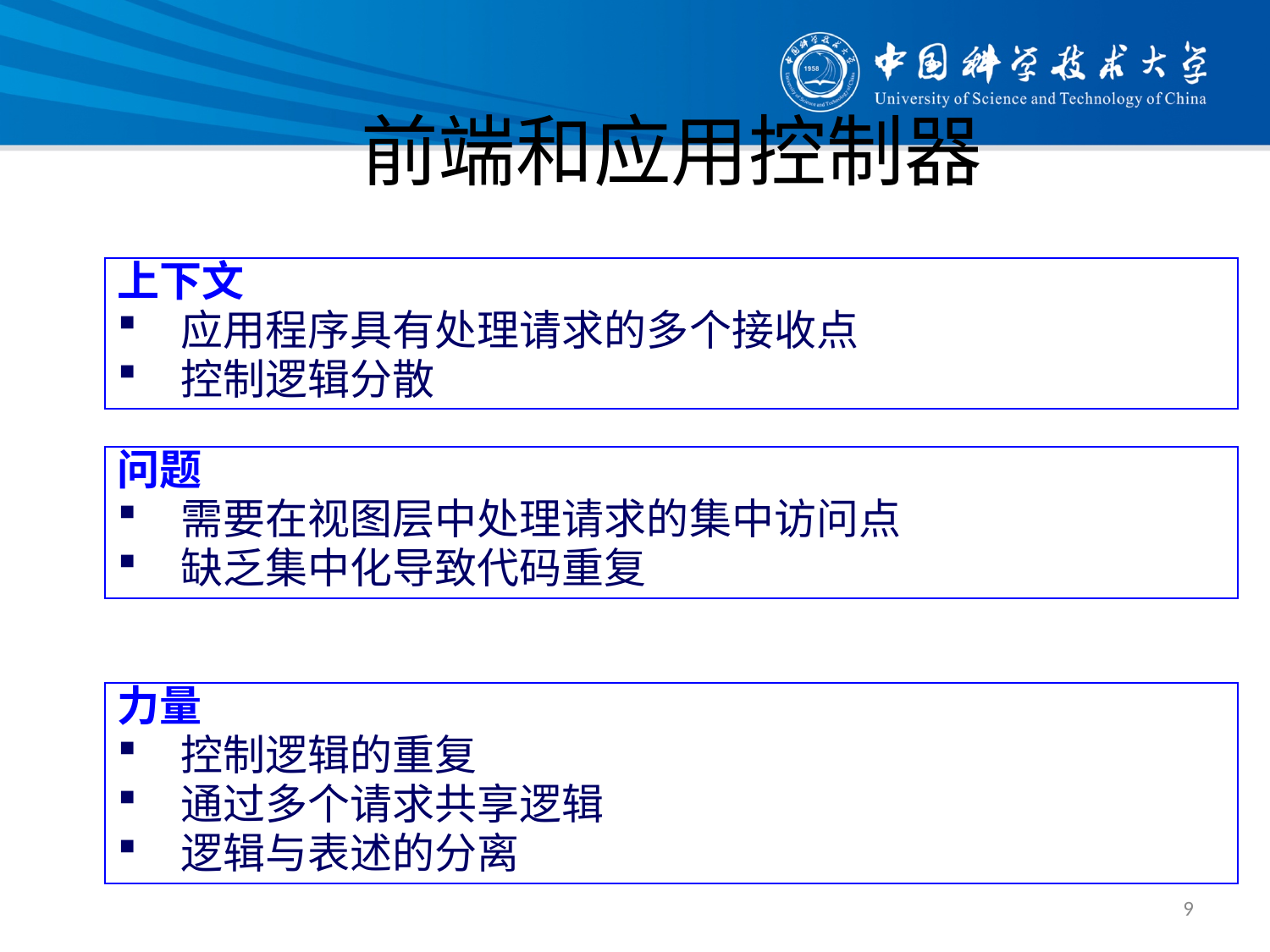

# 前端和应用控制器
上下文
应用程序具有处理请求的多个接收点
控制逻辑分散
问题
需要在视图层中处理请求的集中访问点
缺乏集中化导致代码重复
力量
控制逻辑的重复
通过多个请求共享逻辑
逻辑与表述的分离
9